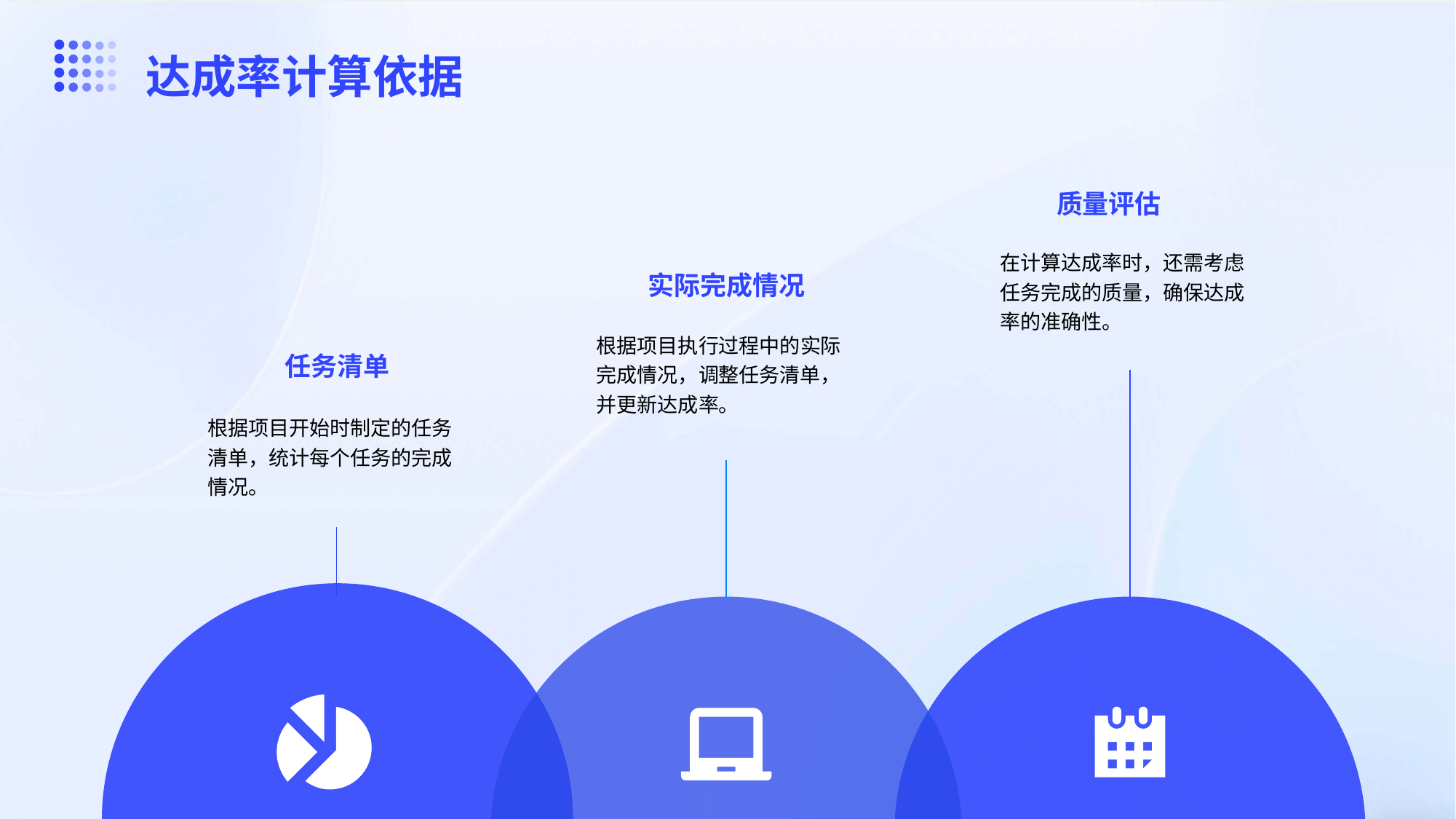

达成率计算依据

质量评估
在计算达成率时，还需考虑任务完成的质量，确保达成率的准确性。
实际完成情况
根据项目执行过程中的实际完成情况，调整任务清单，并更新达成率。
任务清单
根据项目开始时制定的任务清单，统计每个任务的完成情况。